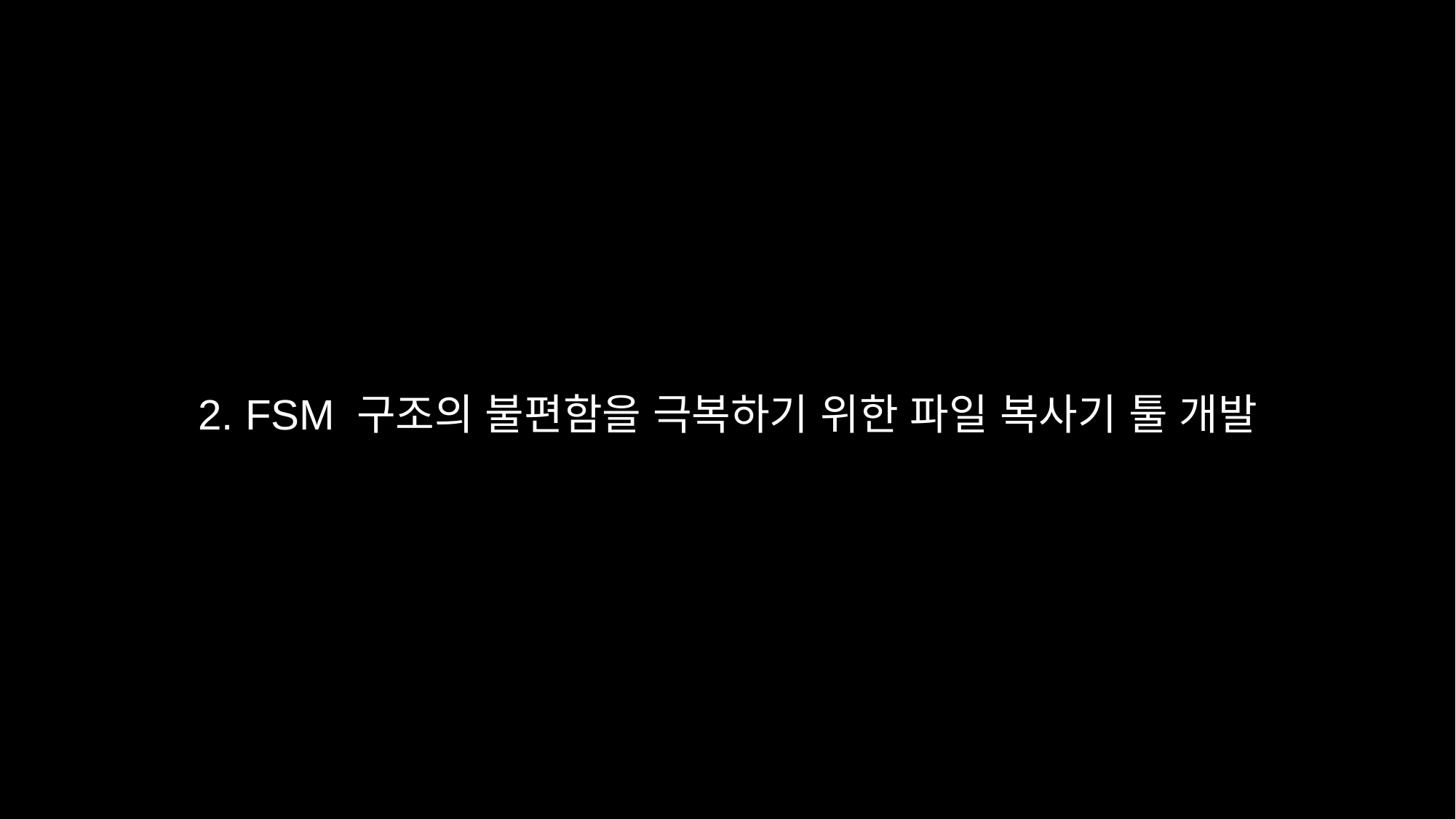

2. FSM 구조의 불편함을 극복하기 위한 파일 복사기 툴 개발